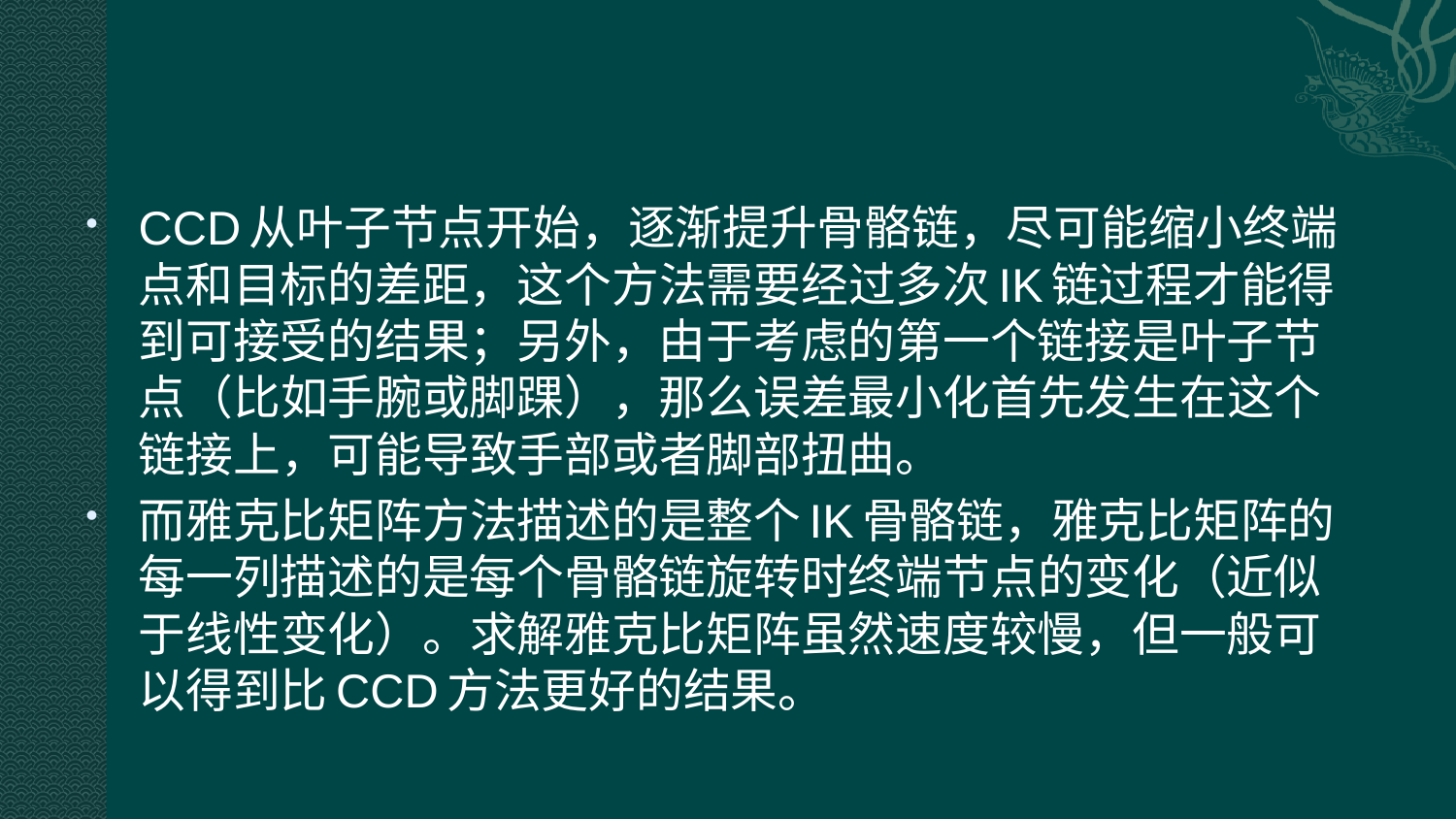

#
CCD从叶子节点开始，逐渐提升骨骼链，尽可能缩小终端点和目标的差距，这个方法需要经过多次IK链过程才能得到可接受的结果；另外，由于考虑的第一个链接是叶子节点（比如手腕或脚踝），那么误差最小化首先发生在这个链接上，可能导致手部或者脚部扭曲。
而雅克比矩阵方法描述的是整个IK骨骼链，雅克比矩阵的每一列描述的是每个骨骼链旋转时终端节点的变化（近似于线性变化）。求解雅克比矩阵虽然速度较慢，但一般可以得到比CCD方法更好的结果。